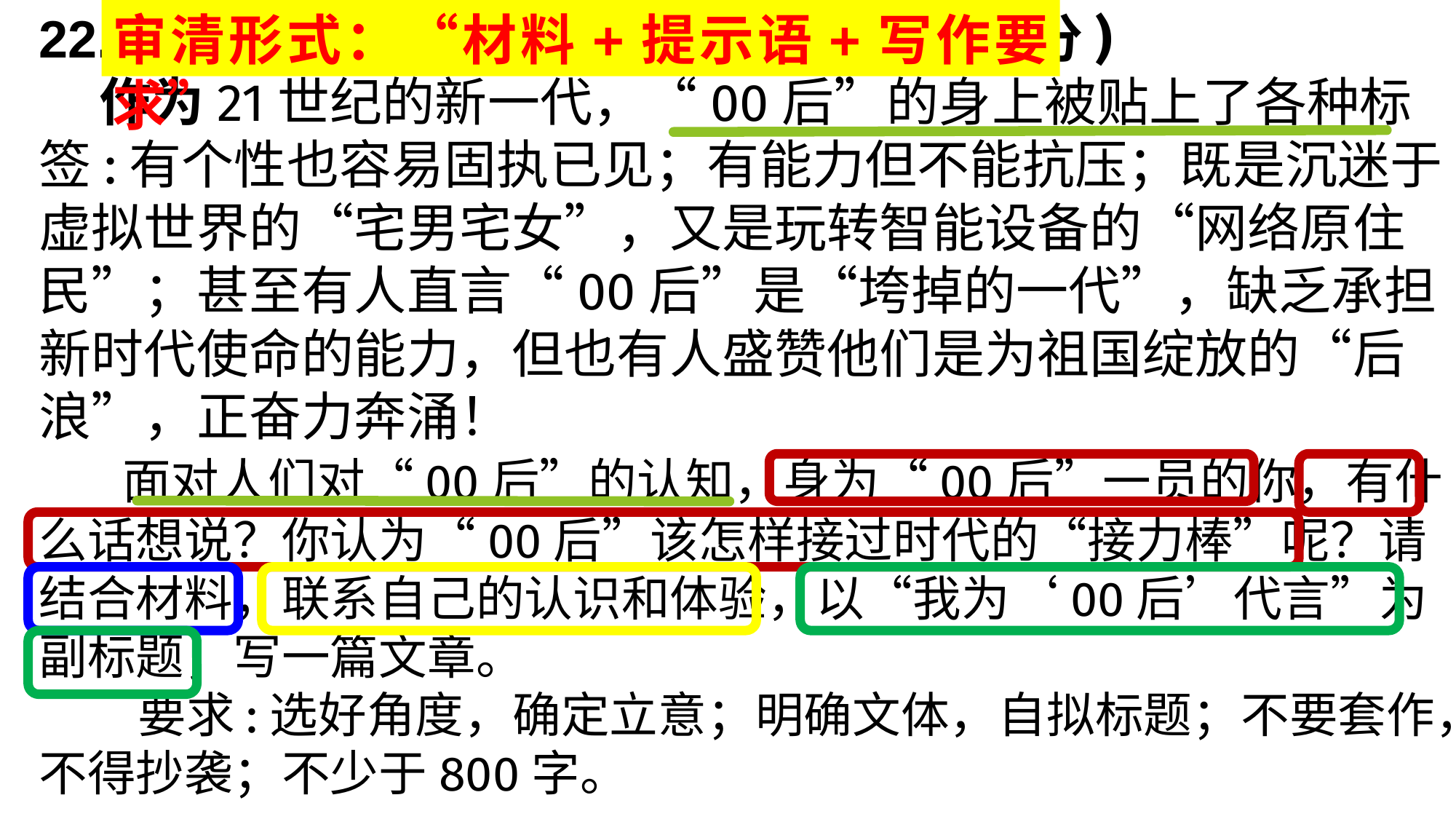

22. 阅读下面的材料，根据要求写作。(60分)    作为21世纪的新一代，“00后”的身上被贴上了各种标签:有个性也容易固执已见；有能力但不能抗压；既是沉迷于虚拟世界的“宅男宅女”，又是玩转智能设备的“网络原住民”；甚至有人直言“00后”是“垮掉的一代”，缺乏承担新时代使命的能力，但也有人盛赞他们是为祖国绽放的“后浪”，正奋力奔涌！      面对人们对“00后”的认知，身为“00后”一员的你，有什么话想说？你认为“00后”该怎样接过时代的“接力棒”呢？请结合材料，联系自己的认识和体验，以“我为‘00后’代言”为副标题，写一篇文章。        要求:选好角度，确定立意；明确文体，自拟标题；不要套作，不得抄袭；不少于800字。
审清形式：“材料+提示语+写作要求”